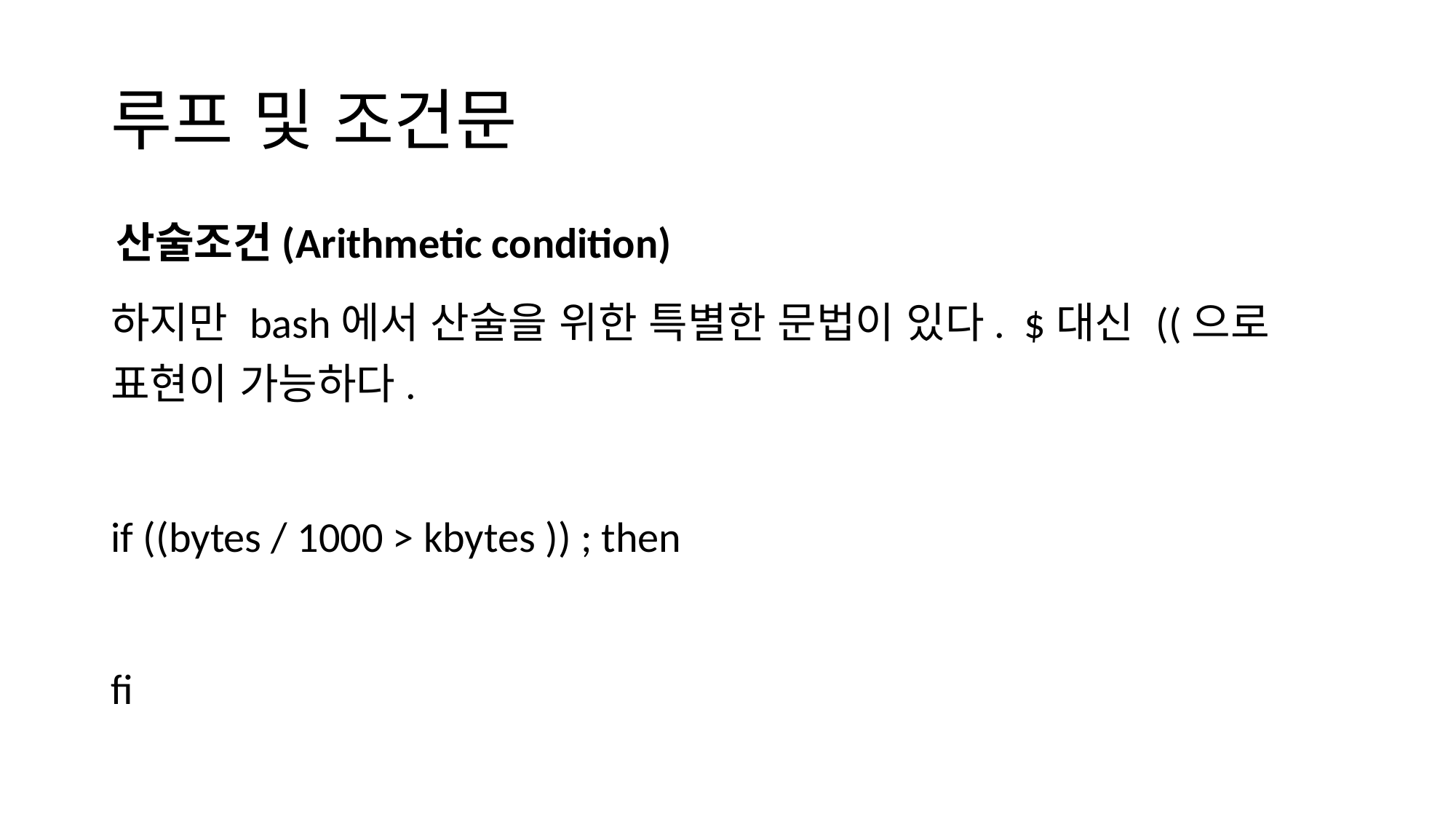

# 루프 및 조건문
산술조건(Arithmetic condition)
하지만 bash에서 산술을 위한 특별한 문법이 있다.  $대신 ((으로 표현이 가능하다.

if ((bytes / 1000 > kbytes )) ; then

fi